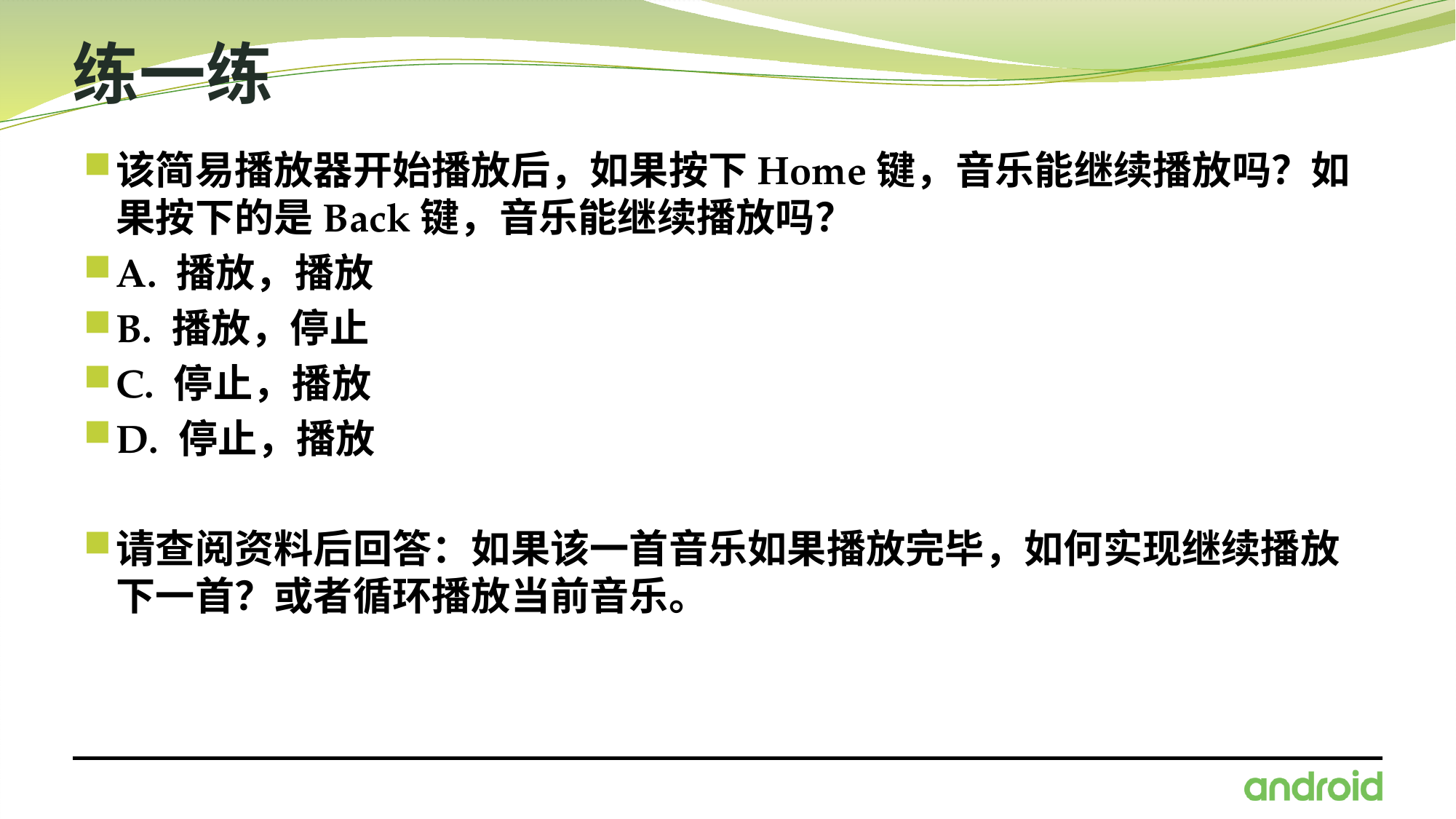

# 练一练
该简易播放器开始播放后，如果按下Home键，音乐能继续播放吗？如果按下的是Back键，音乐能继续播放吗？
A. 播放，播放
B. 播放，停止
C. 停止，播放
D. 停止，播放

请查阅资料后回答：如果该一首音乐如果播放完毕，如何实现继续播放下一首？或者循环播放当前音乐。